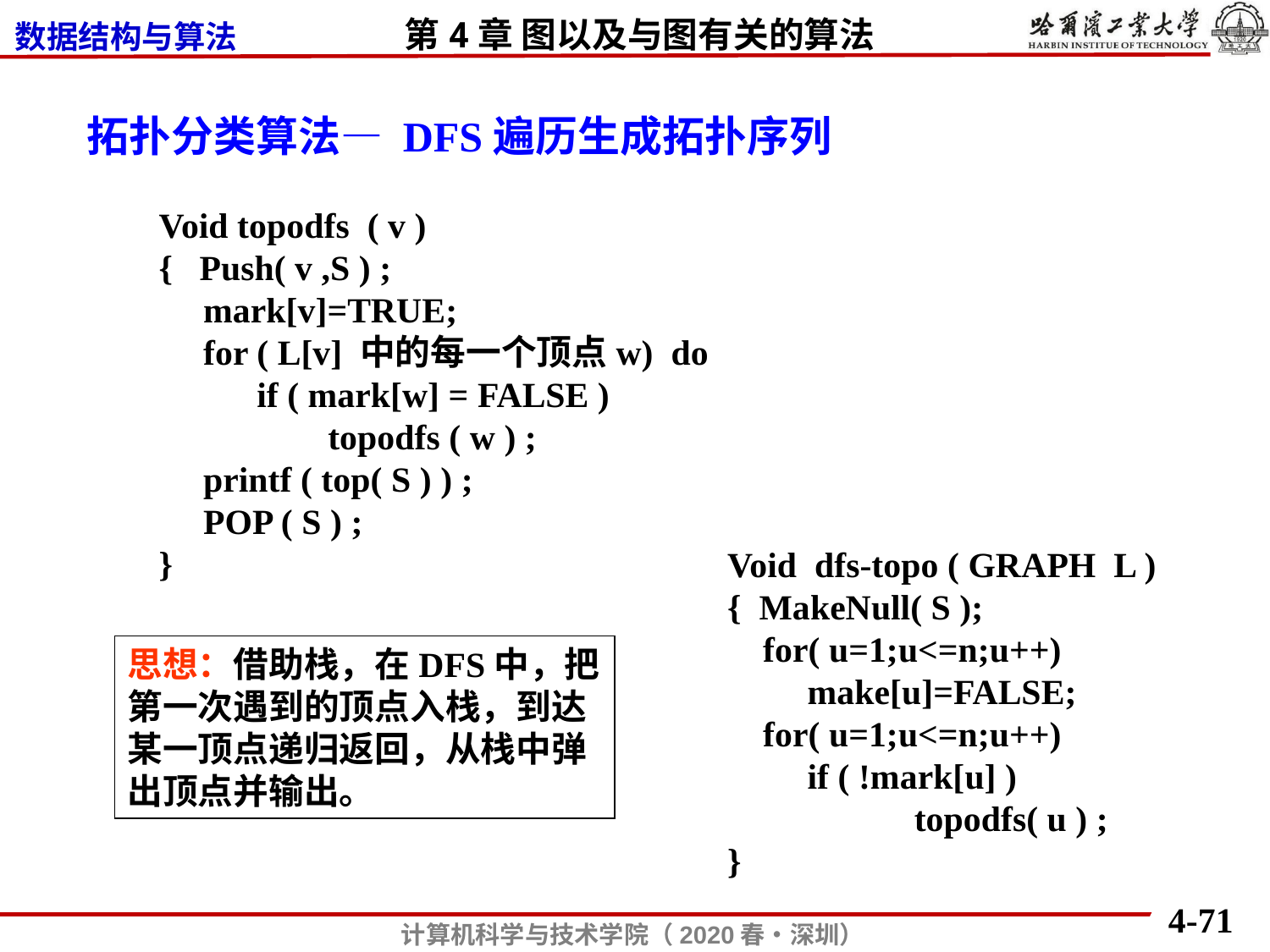

拓扑分类算法— DFS遍历生成拓扑序列
Void topodfs  ( v )
{   Push( v ,S ) ;
     mark[v]=TRUE;
     for ( L[v] 中的每一个顶点w)  do
           if ( mark[w] = FALSE )
                   topodfs ( w ) ;
     printf ( top( S ) ) ;
     POP ( S ) ;
}
Void  dfs-topo ( GRAPH  L )
{  MakeNull( S );
    for( u=1;u<=n;u++)
         make[u]=FALSE;
    for( u=1;u<=n;u++)
         if ( !mark[u] )
                     topodfs( u ) ;
}
思想：借助栈，在DFS中，把第一次遇到的顶点入栈，到达某一顶点递归返回，从栈中弹出顶点并输出。